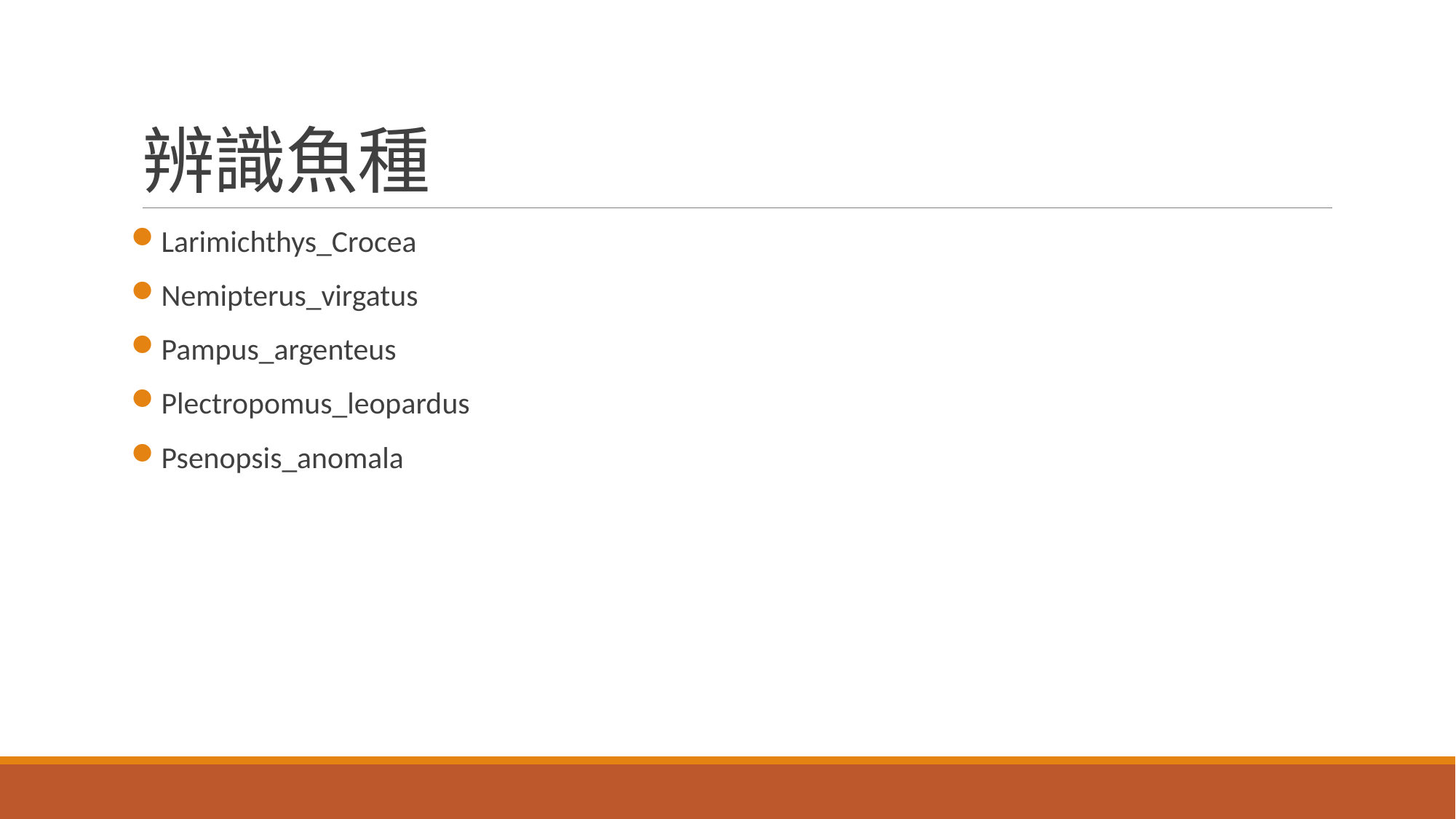

# 辨識魚種
Larimichthys_Crocea
Nemipterus_virgatus
Pampus_argenteus
Plectropomus_leopardus
Psenopsis_anomala